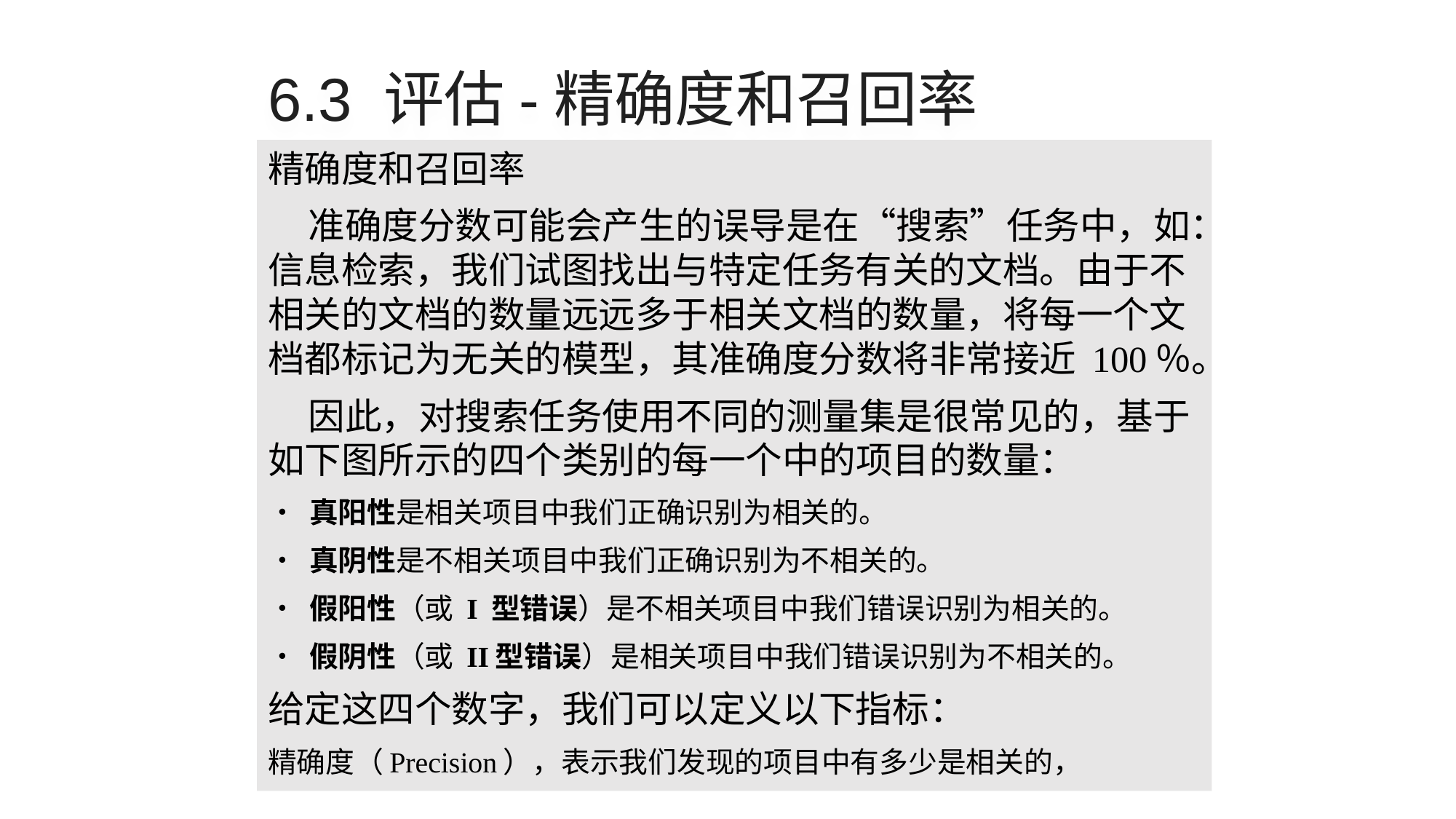

# 6.3 评估-精确度和召回率
精确度和召回率
准确度分数可能会产生的误导是在“搜索”任务中，如：信息检索，我们试图找出与特定任务有关的文档。由于不相关的文档的数量远远多于相关文档的数量，将每一个文档都标记为无关的模型，其准确度分数将非常接近 100％。
因此，对搜索任务使用不同的测量集是很常见的，基于如下图所示的四个类别的每一个中的项目的数量：
• 真阳性是相关项目中我们正确识别为相关的。
• 真阴性是不相关项目中我们正确识别为不相关的。
• 假阳性（或 I 型错误）是不相关项目中我们错误识别为相关的。
• 假阴性（或 II型错误）是相关项目中我们错误识别为不相关的。
给定这四个数字，我们可以定义以下指标：
精确度（Precision），表示我们发现的项目中有多少是相关的，